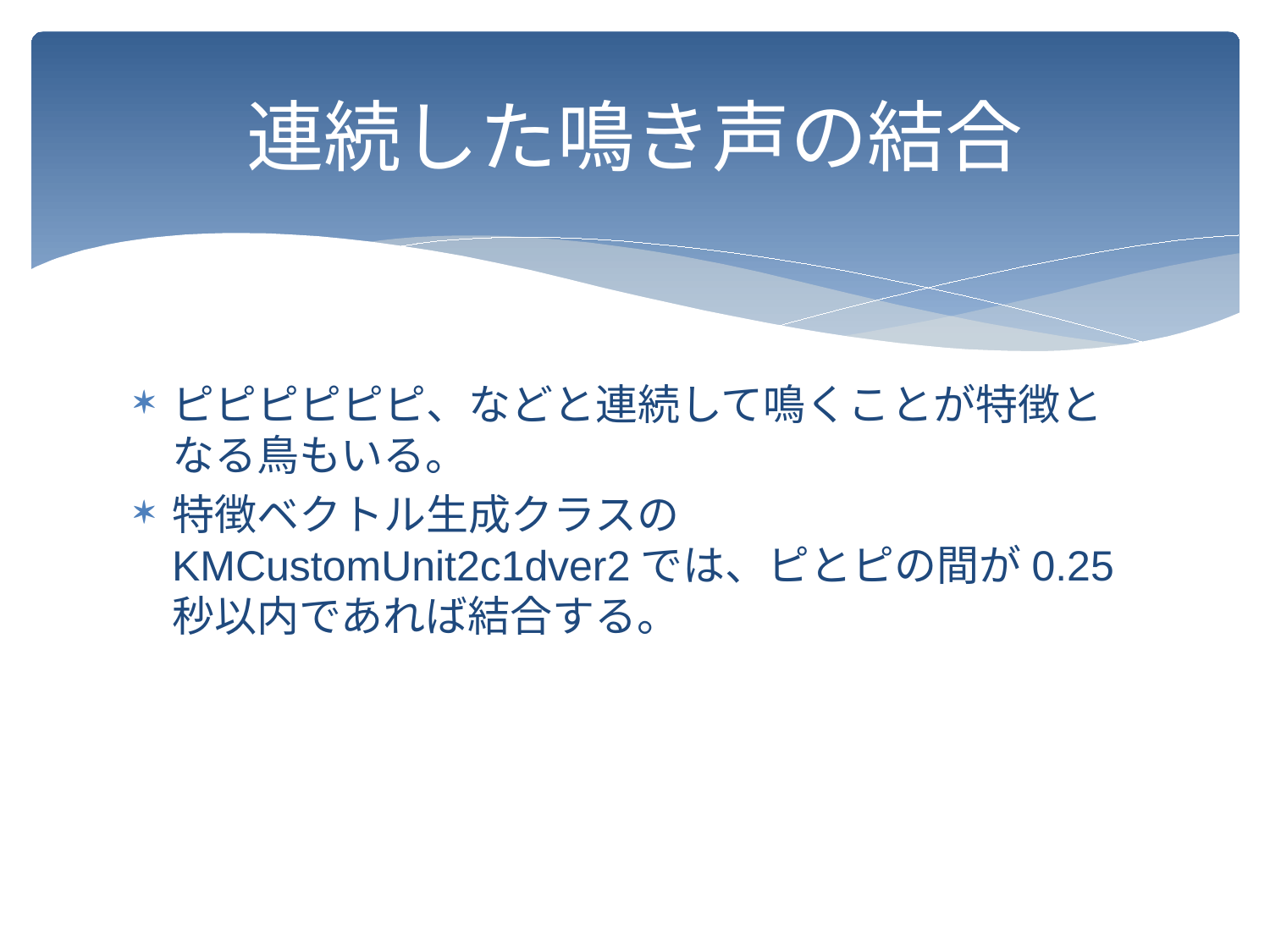

# 連続した鳴き声の結合
ピピピピピピ、などと連続して鳴くことが特徴となる鳥もいる。
特徴ベクトル生成クラスのKMCustomUnit2c1dver2では、ピとピの間が0.25秒以内であれば結合する。